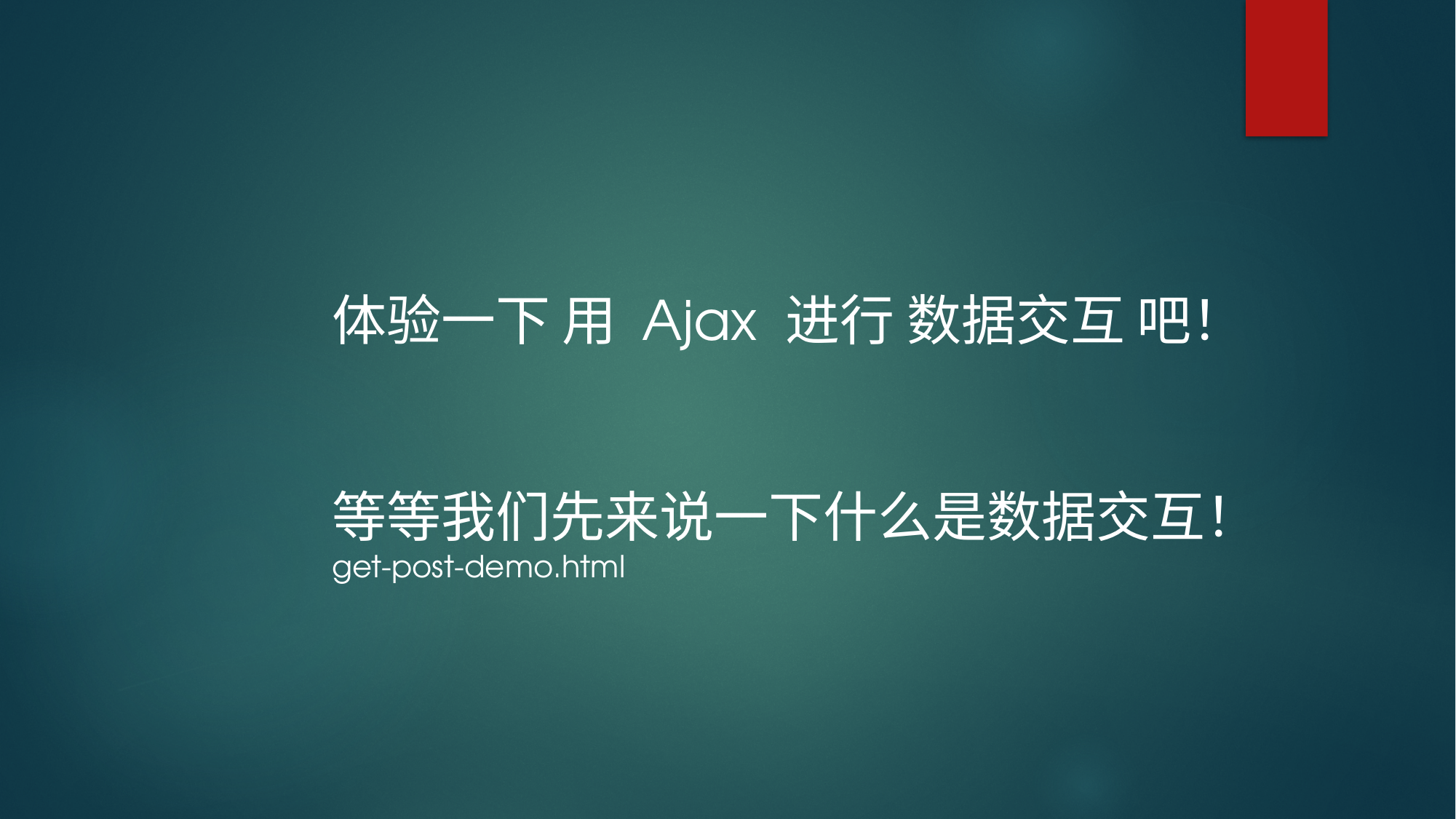

体验一下 用 Ajax 进行 数据交互 吧！

等等我们先来说一下什么是数据交互！
get-post-demo.html